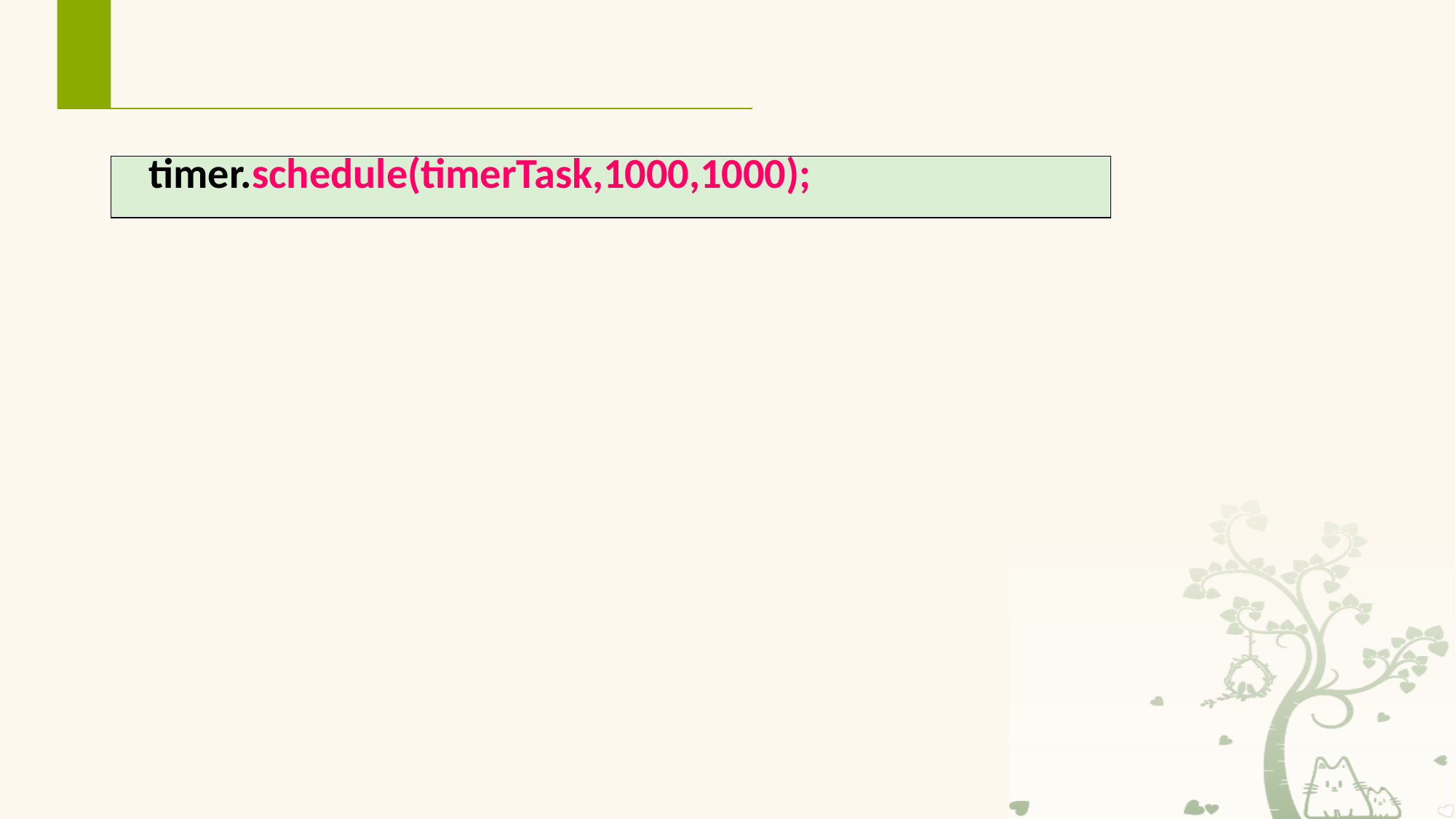

# schedule方法的参数
| timer.schedule(timerTask,1000,1000); |
| --- |
第一个参数，是 TimerTask 类，在包：import Java.util.TimerTask .使用者要继承该类，并实现public void run() 方法，因为 TimerTask 类 实现了 Runnable 接口。
第二个参数，用户调用 schedule() 方法后，要等待多长的时间才可以第一次执行run() 方法。
第三个参数，第一次调用之后，从第二次开始每隔多长的时间调用一次 run() 方法。